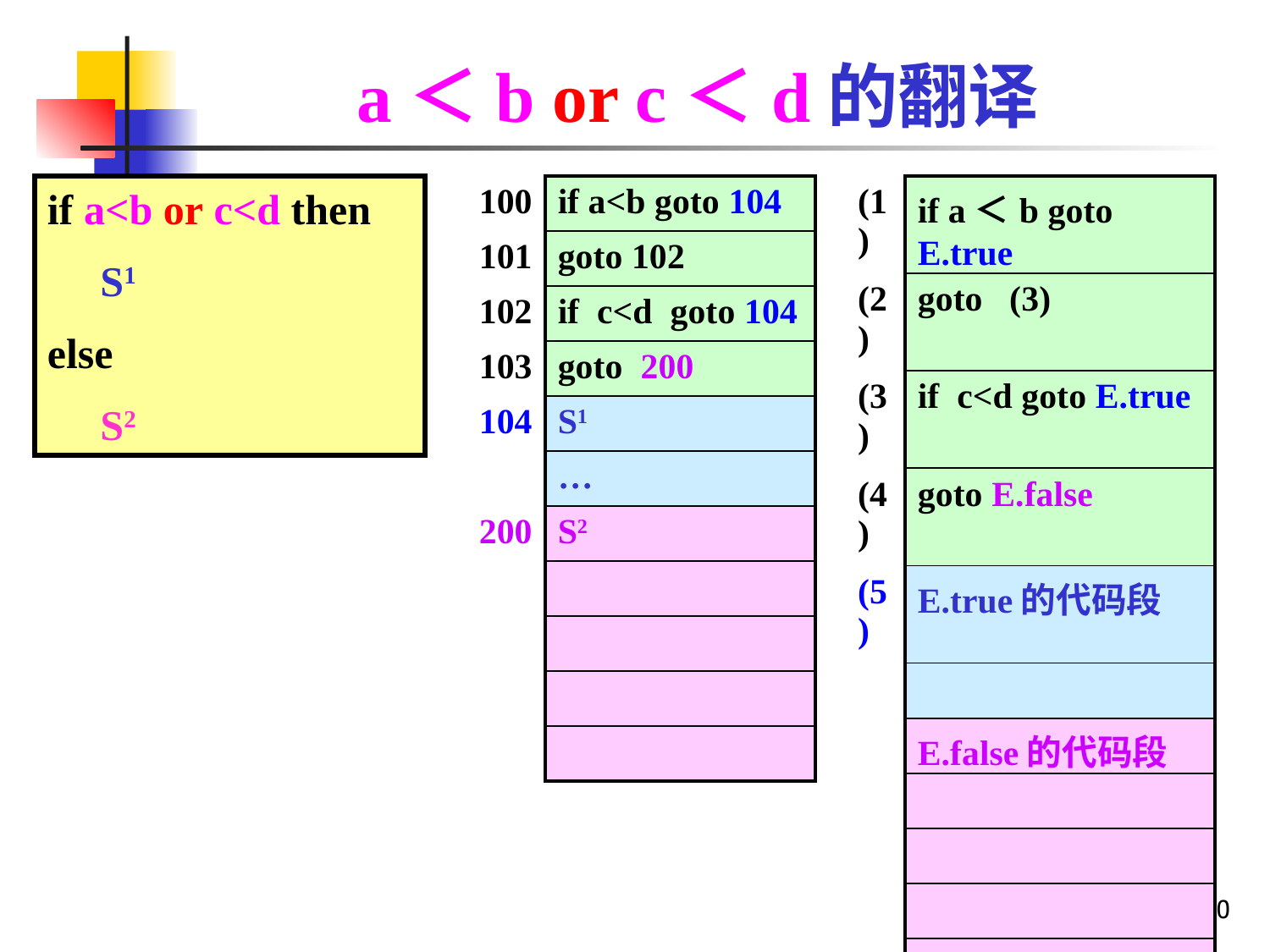

a＜b or c＜d的翻译
if a<b or c<d then
     S1
else
     S2
| 100 | if a<b goto 104 |
| --- | --- |
| 101 | goto 102 |
| 102 | if c<d goto 104 |
| 103 | goto 200 |
| 104 | S1 |
|  | … |
| 200 | S2 |
|  |  |
|  |  |
|  |  |
|  |  |
| (1) | if a＜b goto E.true |
| --- | --- |
| (2) | goto (3) |
| (3) | if c<d goto E.true |
| (4) | goto E.false |
| (5) | E.true的代码段 |
|  |  |
|  | E.false的代码段 |
|  |  |
|  |  |
|  |  |
|  |  |
50